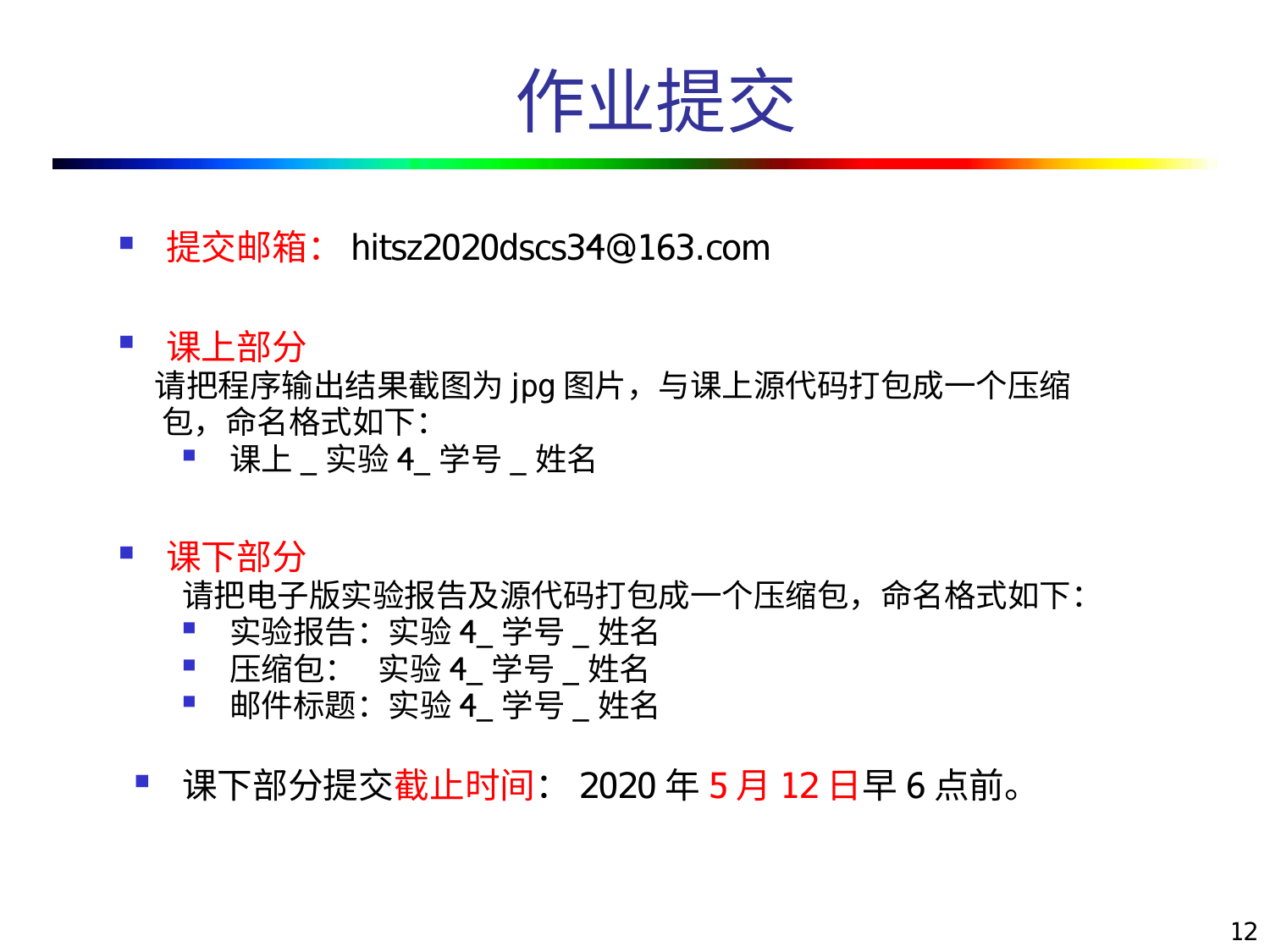

# 作业提交

提交邮箱：hitsz2020dscs34@163.com

课上部分
    请把程序输出结果截图为jpg图片，与课上源代码打包成一个压缩
     包，命名格式如下：
课上_实验4_学号_姓名

课下部分
请把电子版实验报告及源代码打包成一个压缩包，命名格式如下：
实验报告：实验4_学号_姓名
压缩包：   实验4_学号_姓名
邮件标题：实验4_学号_姓名

课下部分提交截止时间：2020年5月12日早6点前。

12